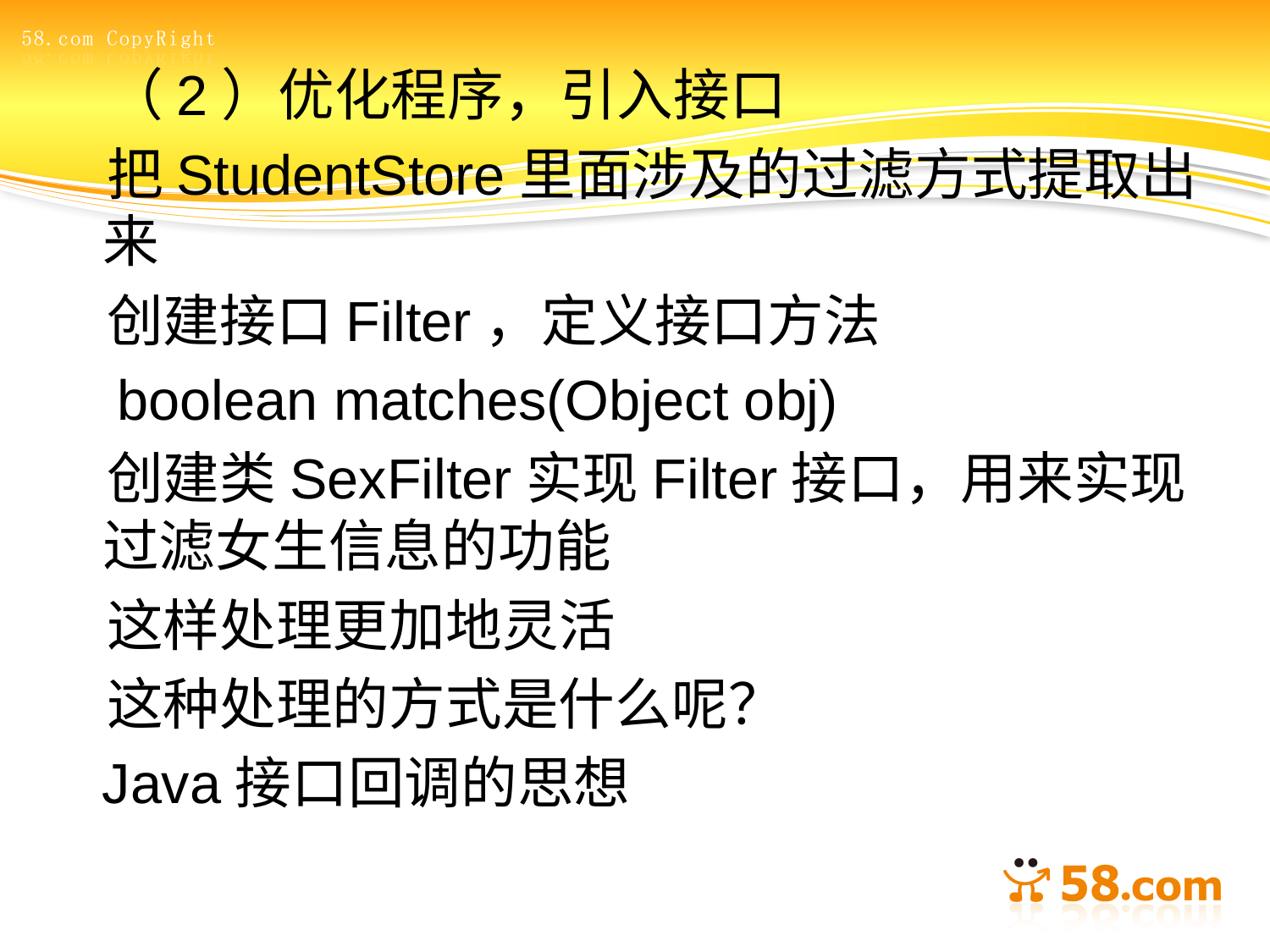

（2）优化程序，引入接口
   把StudentStore里面涉及的过滤方式提取出来
   创建接口Filter，定义接口方法
    boolean matches(Object obj)
   创建类SexFilter实现Filter接口，用来实现过滤女生信息的功能
   这样处理更加地灵活
   这种处理的方式是什么呢？
   Java接口回调的思想